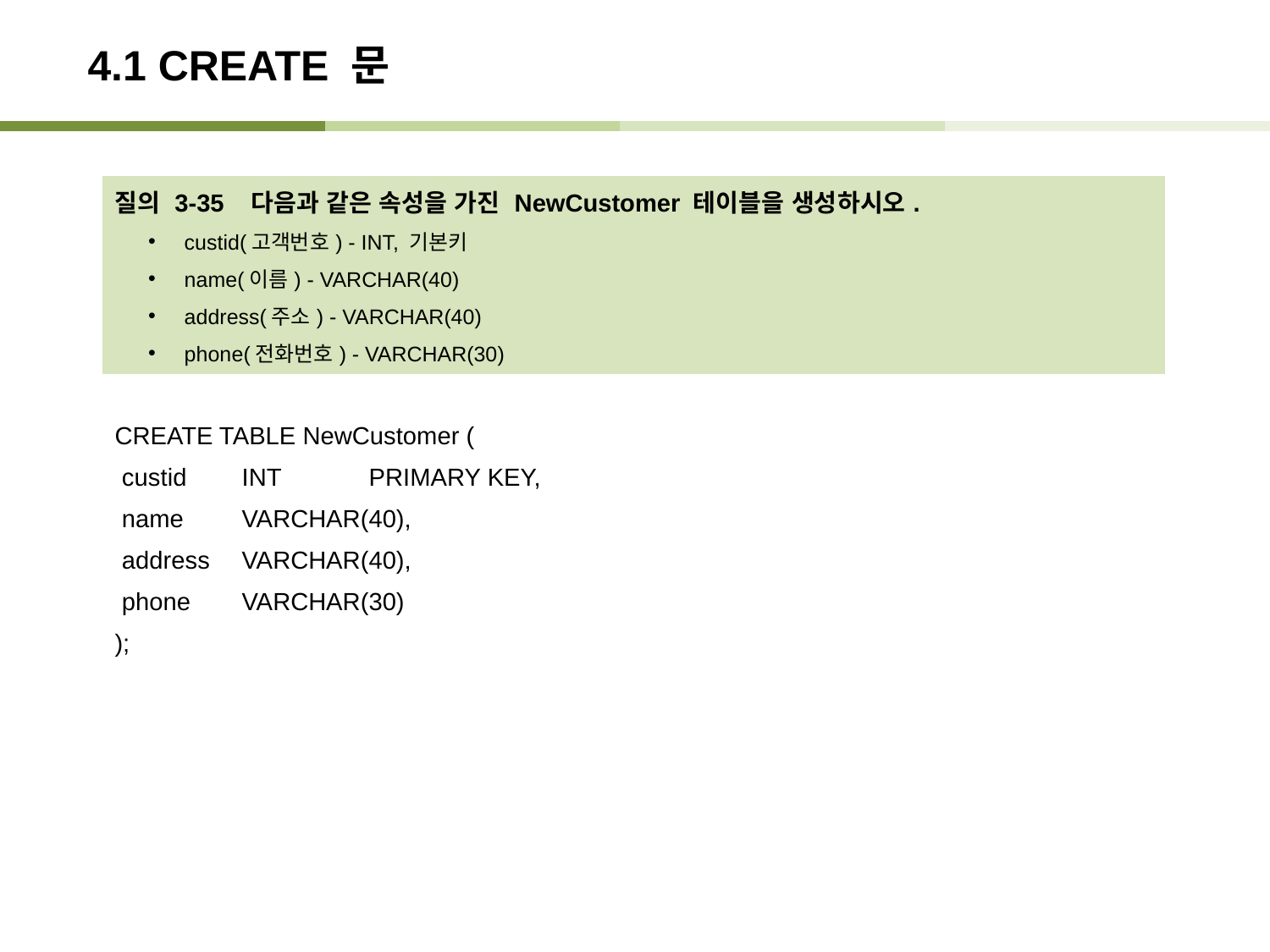

# 4.1 CREATE 문

| 질의 3-35 다음과 같은 속성을 가진 NewCustomer 테이블을 생성하시오. custid(고객번호) - INT, 기본키 name(이름) - VARCHAR(40) address(주소) - VARCHAR(40) phone(전화번호) - VARCHAR(30) |
| --- |
| CREATE TABLE NewCustomer ( custid INT PRIMARY KEY, name VARCHAR(40), address VARCHAR(40), phone VARCHAR(30) ); |